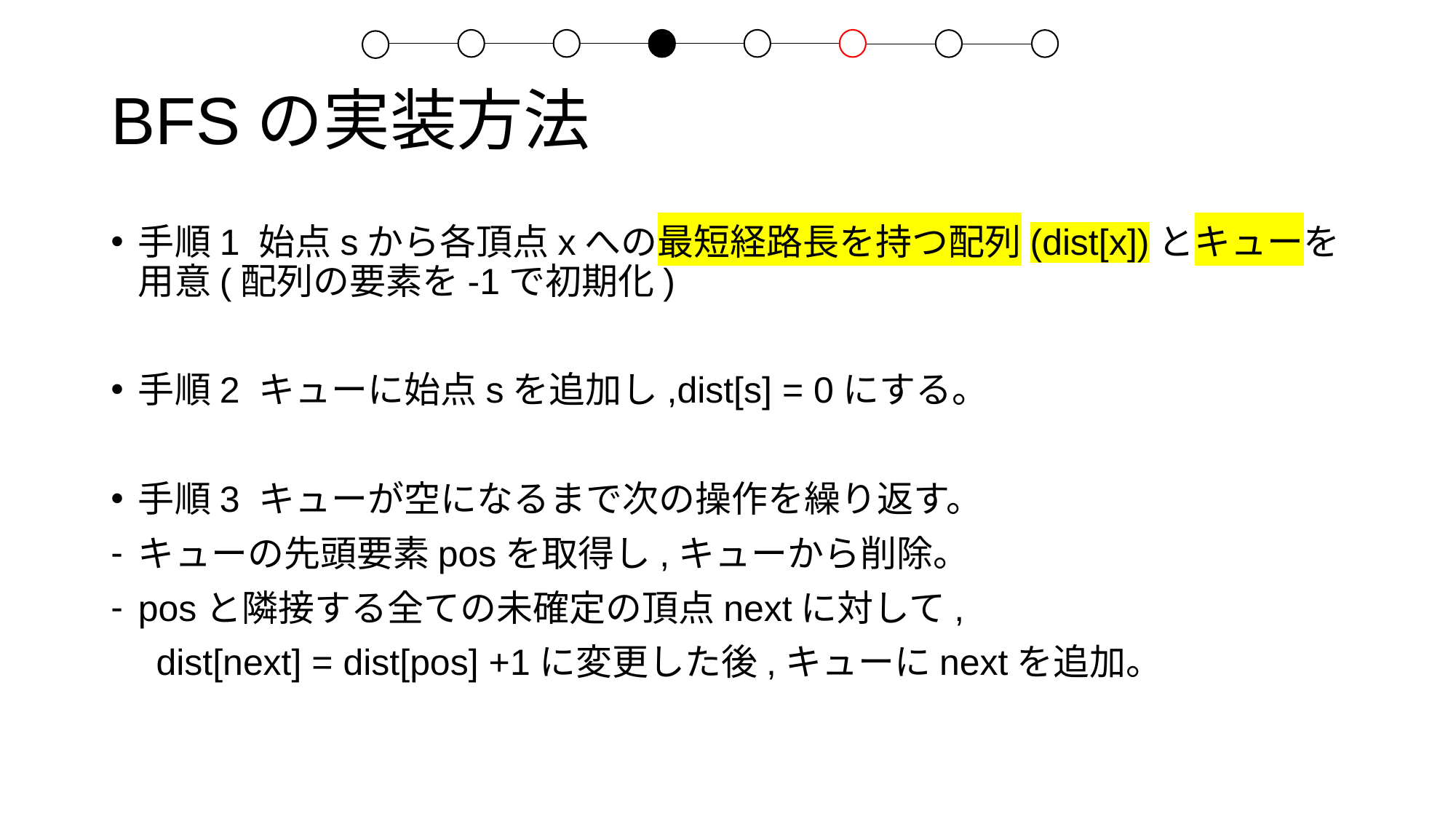

# BFSの実装方法
手順1 始点sから各頂点xへの最短経路長を持つ配列(dist[x])とキューを用意(配列の要素を-1で初期化)

手順2 キューに始点sを追加し,dist[s] = 0にする。

手順3 キューが空になるまで次の操作を繰り返す。
キューの先頭要素posを取得し,キューから削除。
posと隣接する全ての未確定の頂点nextに対して,
　dist[next] = dist[pos] +1に変更した後,キューにnextを追加。